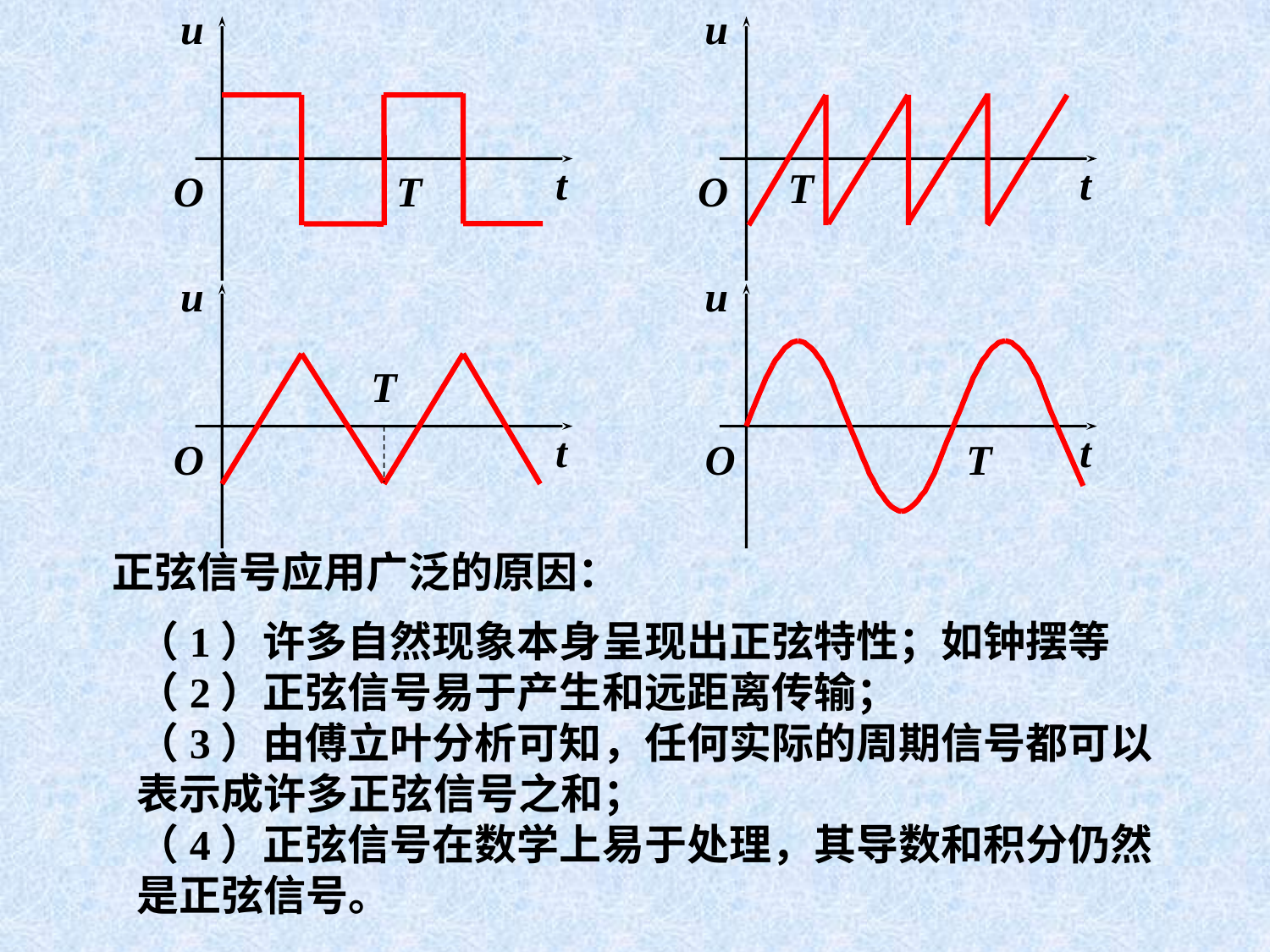

u

t
O

T

u

t
T
O

u

T

t
O

u

t
O

T
正弦信号应用广泛的原因：
（1）许多自然现象本身呈现出正弦特性；如钟摆等
（2）正弦信号易于产生和远距离传输；
（3）由傅立叶分析可知，任何实际的周期信号都可以表示成许多正弦信号之和；
（4）正弦信号在数学上易于处理，其导数和积分仍然是正弦信号。